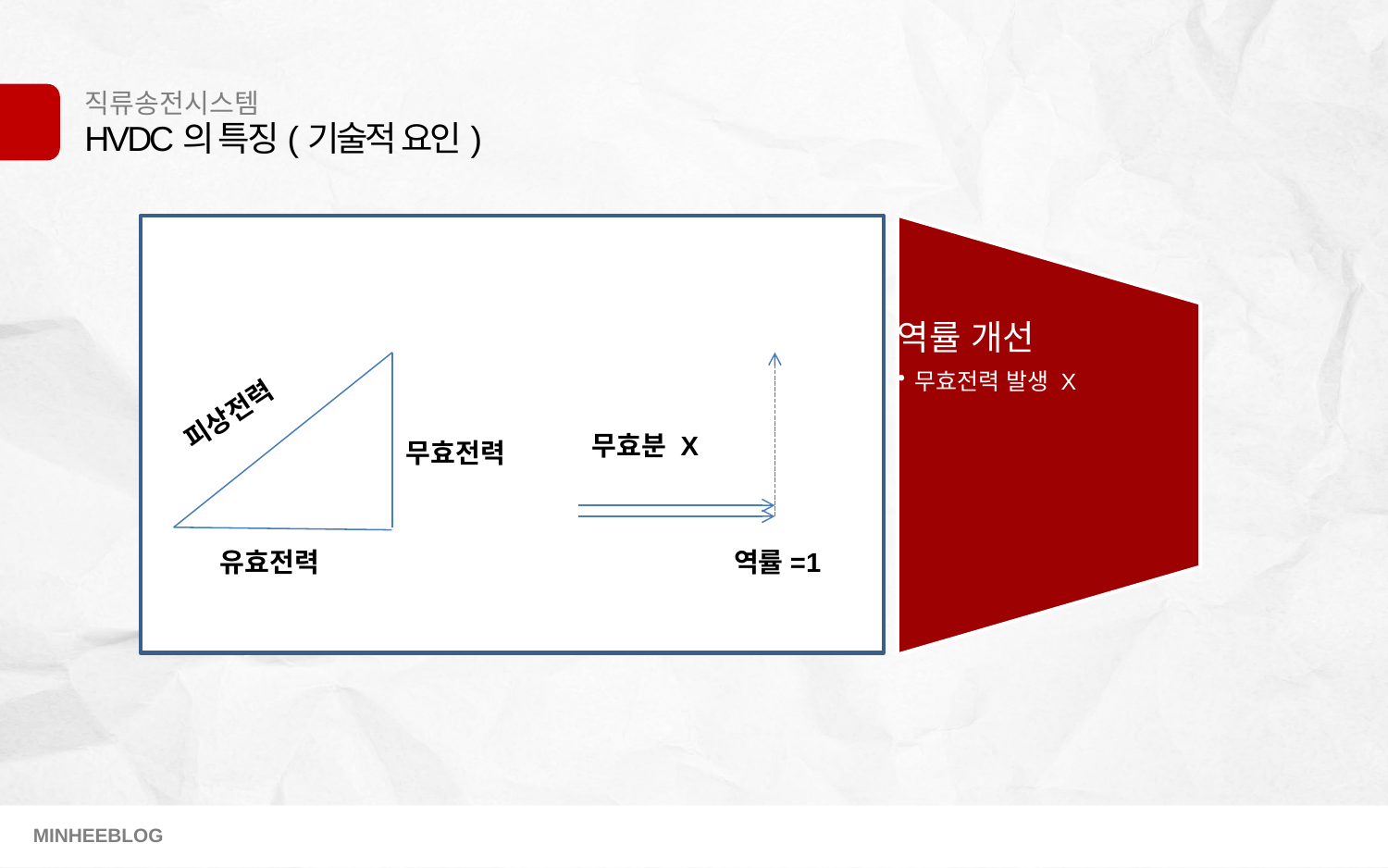

직류송전시스템

HVDC의 특징(기술적 요인)
계통 전력 연계
Ex)북한
신속한 계통 제어

유효전력 제어 용이

직류 송전을 통해 교류 계통 제어 가능
역률 개선
무효전력 발생 X

피상전력
무효전력
유효전력
무효분 X
역률=1

MINHEEBLOG